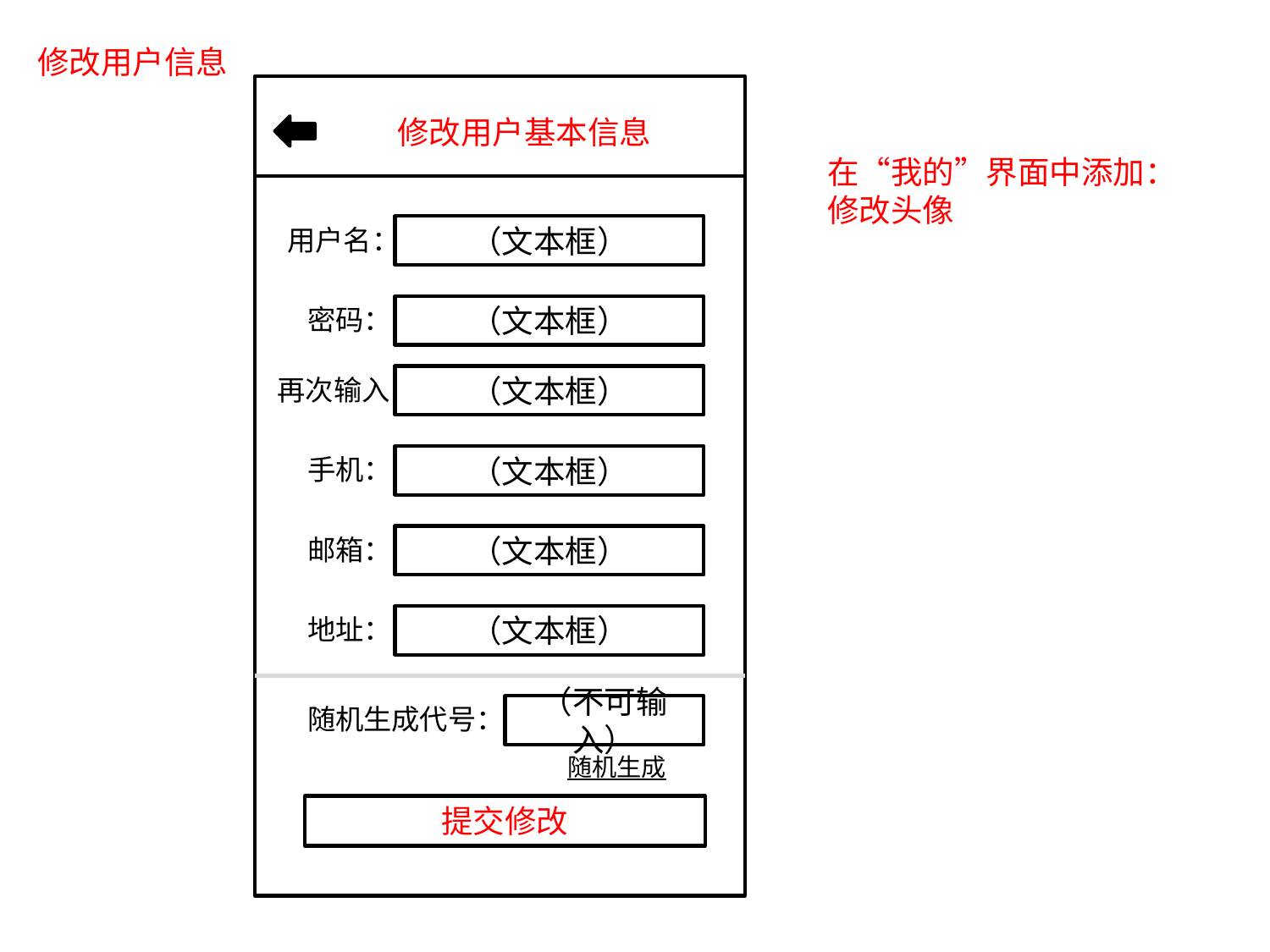

修改用户信息

修改用户基本信息

在“我的”界面中添加：修改头像
用户名：
（文本框）
密码：
（文本框）
再次输入：
（文本框）
手机：
（文本框）
邮箱：
（文本框）
地址：
（文本框）
随机生成代号：
（不可输入）
随机生成
提交修改